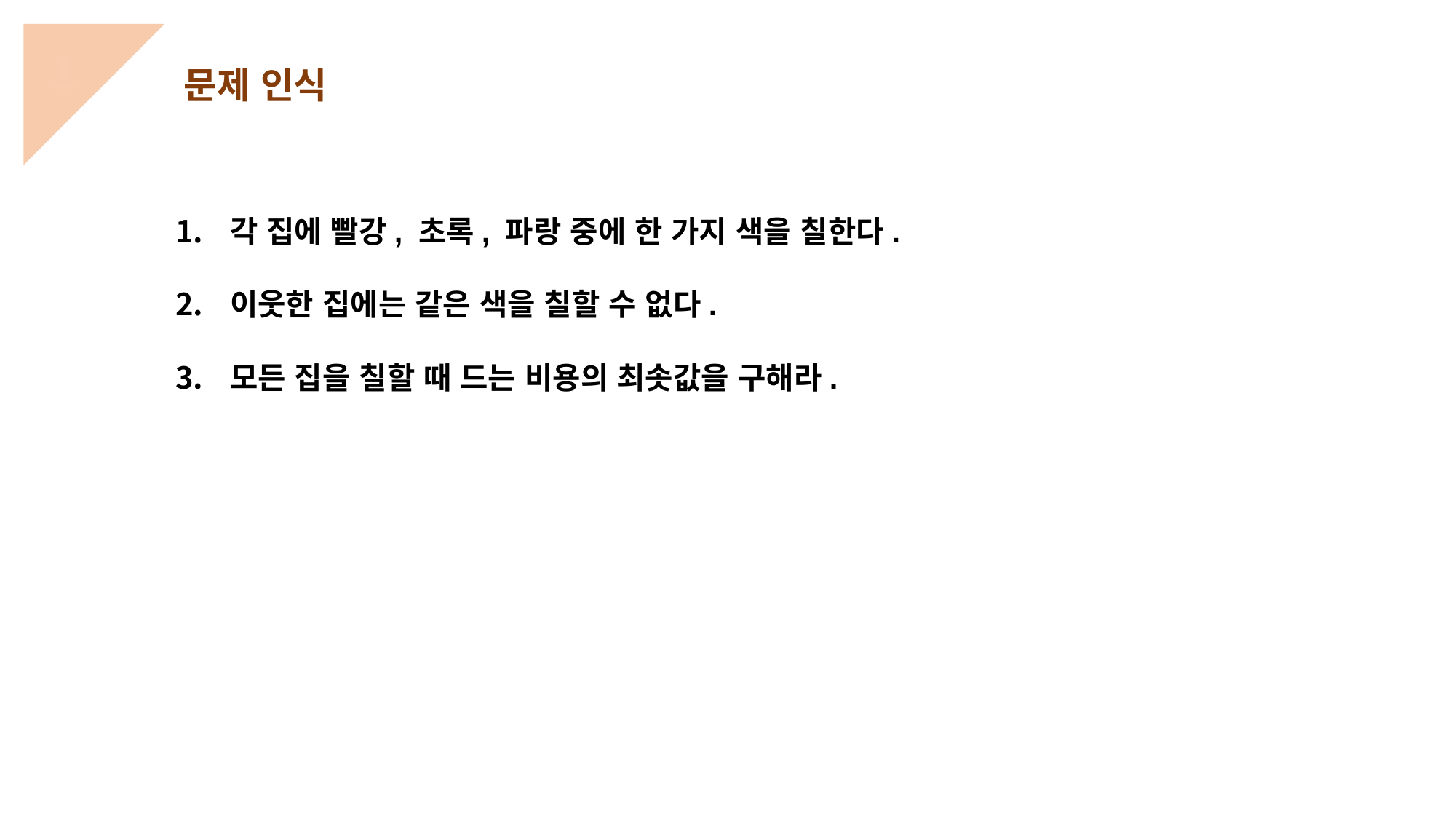

1
문제 인식
각 집에 빨강, 초록, 파랑 중에 한 가지 색을 칠한다.

이웃한 집에는 같은 색을 칠할 수 없다.

모든 집을 칠할 때 드는 비용의 최솟값을 구해라.